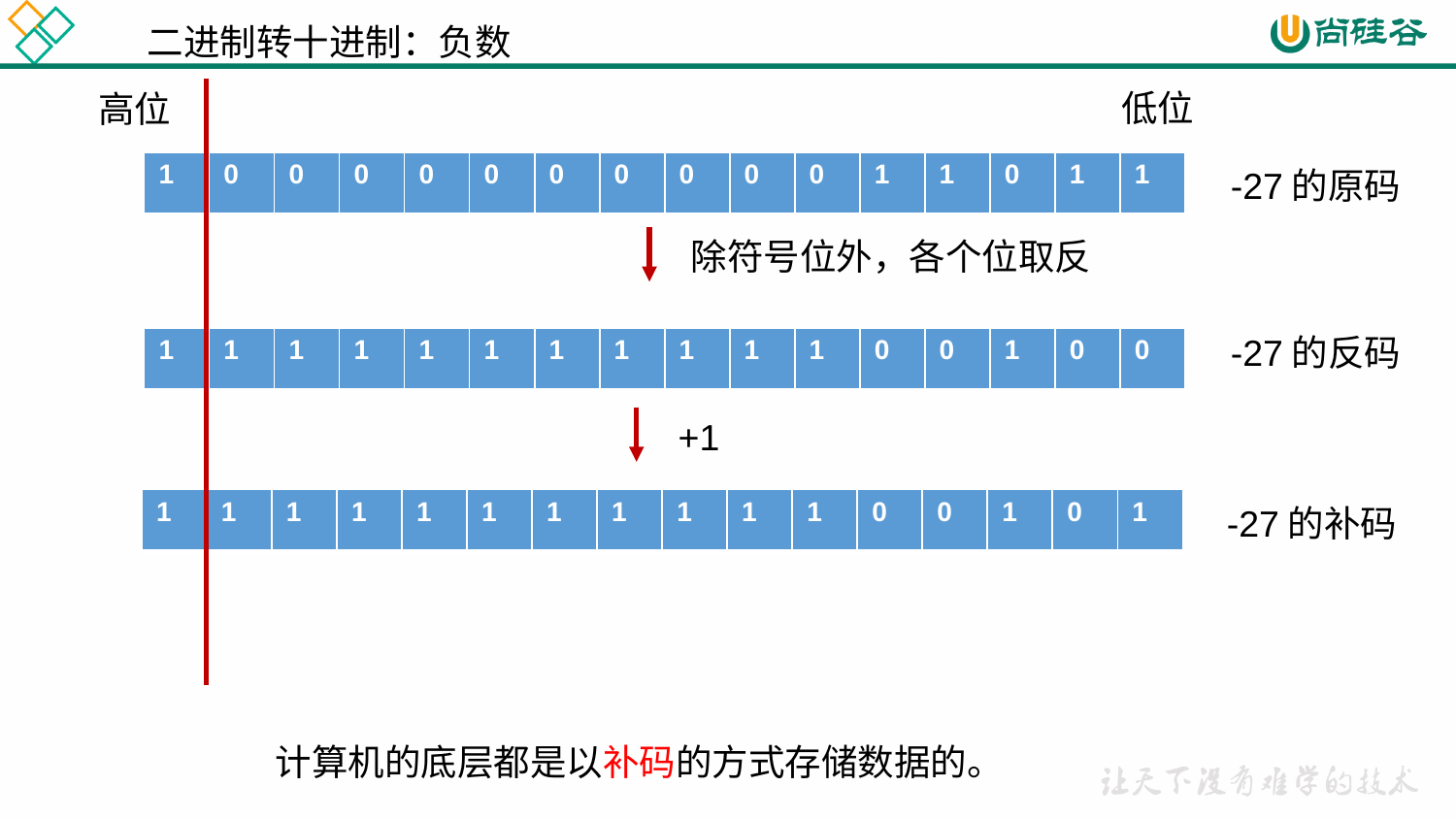

二进制转十进制：负数
低位
高位
| 1 | 0 | 0 | 0 | 0 | 0 | 0 | 0 | 0 | 0 | 0 | 1 | 1 | 0 | 1 | 1 |
| --- | --- | --- | --- | --- | --- | --- | --- | --- | --- | --- | --- | --- | --- | --- | --- |
-27的原码
除符号位外，各个位取反
-27的反码
| 1 | 1 | 1 | 1 | 1 | 1 | 1 | 1 | 1 | 1 | 1 | 0 | 0 | 1 | 0 | 0 |
| --- | --- | --- | --- | --- | --- | --- | --- | --- | --- | --- | --- | --- | --- | --- | --- |
+1
| 1 | 1 | 1 | 1 | 1 | 1 | 1 | 1 | 1 | 1 | 1 | 0 | 0 | 1 | 0 | 1 |
| --- | --- | --- | --- | --- | --- | --- | --- | --- | --- | --- | --- | --- | --- | --- | --- |
-27的补码
计算机的底层都是以补码的方式存储数据的。